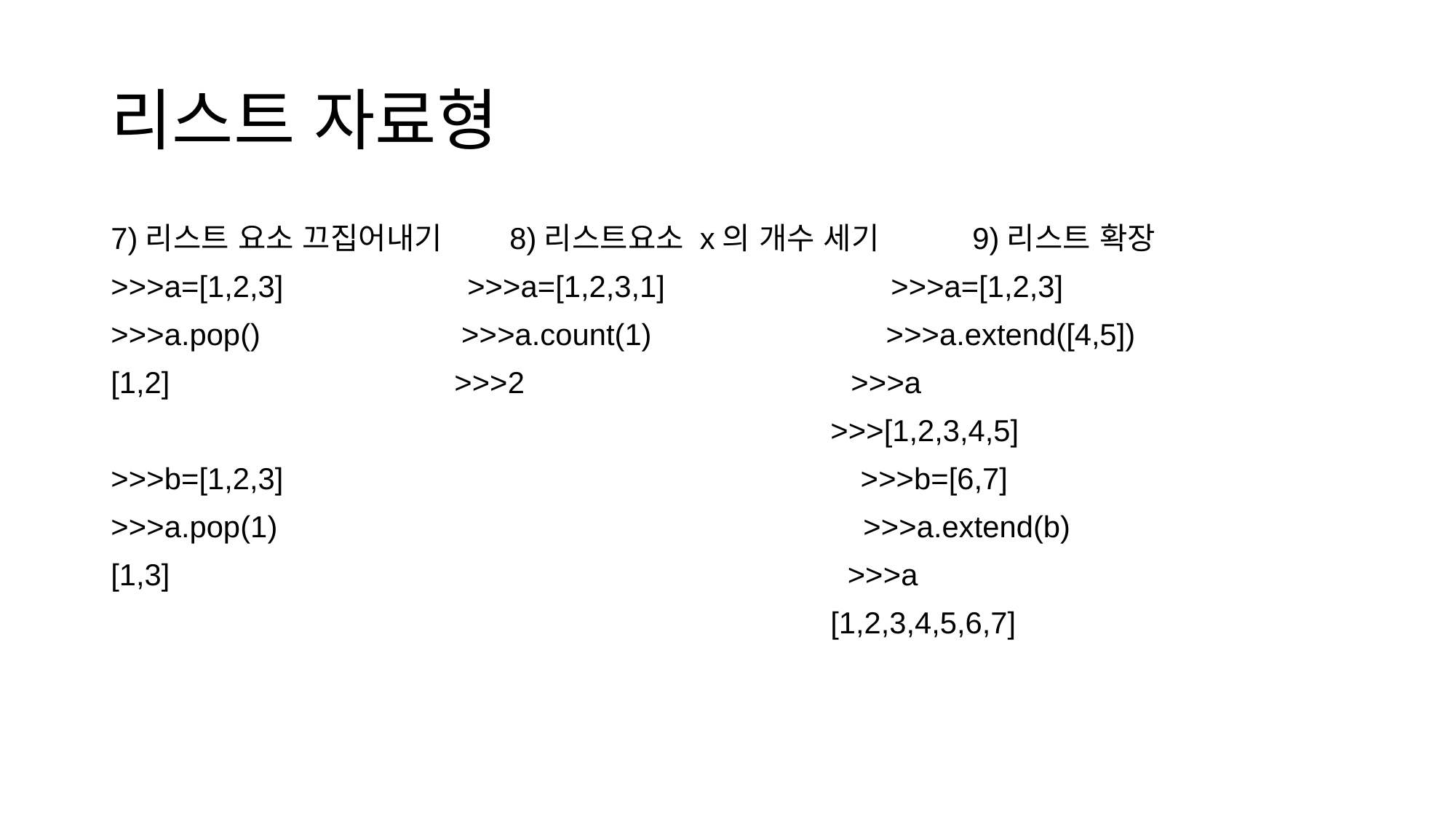

# 리스트 자료형
7)리스트 요소 끄집어내기       8)리스트요소 x의 개수 세기          9)리스트 확장
>>>a=[1,2,3]                      >>>a=[1,2,3,1]                           >>>a=[1,2,3]
>>>a.pop()                        >>>a.count(1)                            >>>a.extend([4,5])
[1,2]                                  >>>2                                       >>>a
                                                                                      >>>[1,2,3,4,5]
>>>b=[1,2,3]                                                                     >>>b=[6,7]
>>>a.pop(1)                                                                      >>>a.extend(b)
[1,3]                                                                                 >>>a
                                                                                      [1,2,3,4,5,6,7]